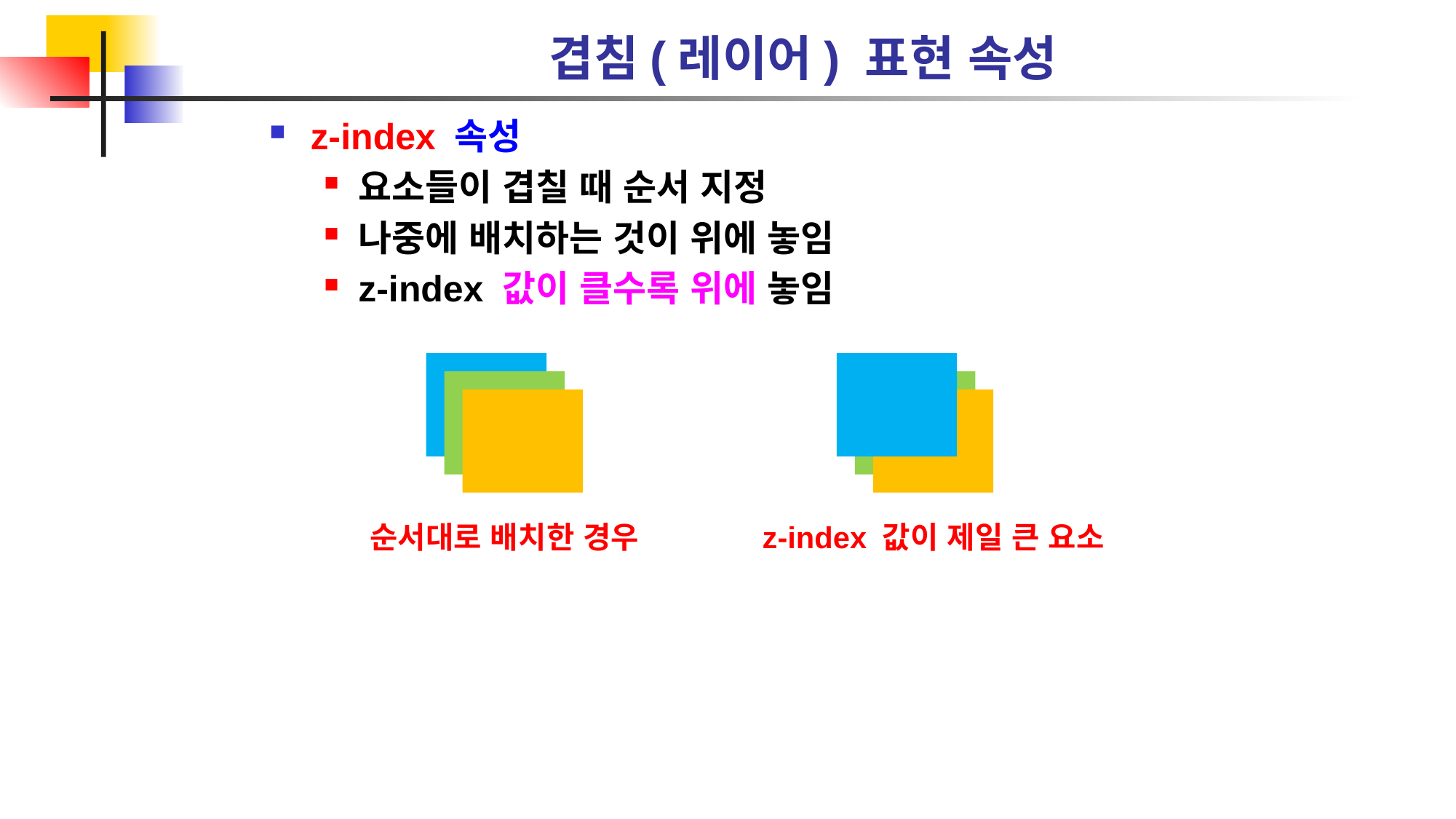

# 겹침(레이어) 표현 속성
z-index 속성
요소들이 겹칠 때 순서 지정
나중에 배치하는 것이 위에 놓임
z-index 값이 클수록 위에 놓임

순서대로 배치한 경우
z-index 값이 제일 큰 요소